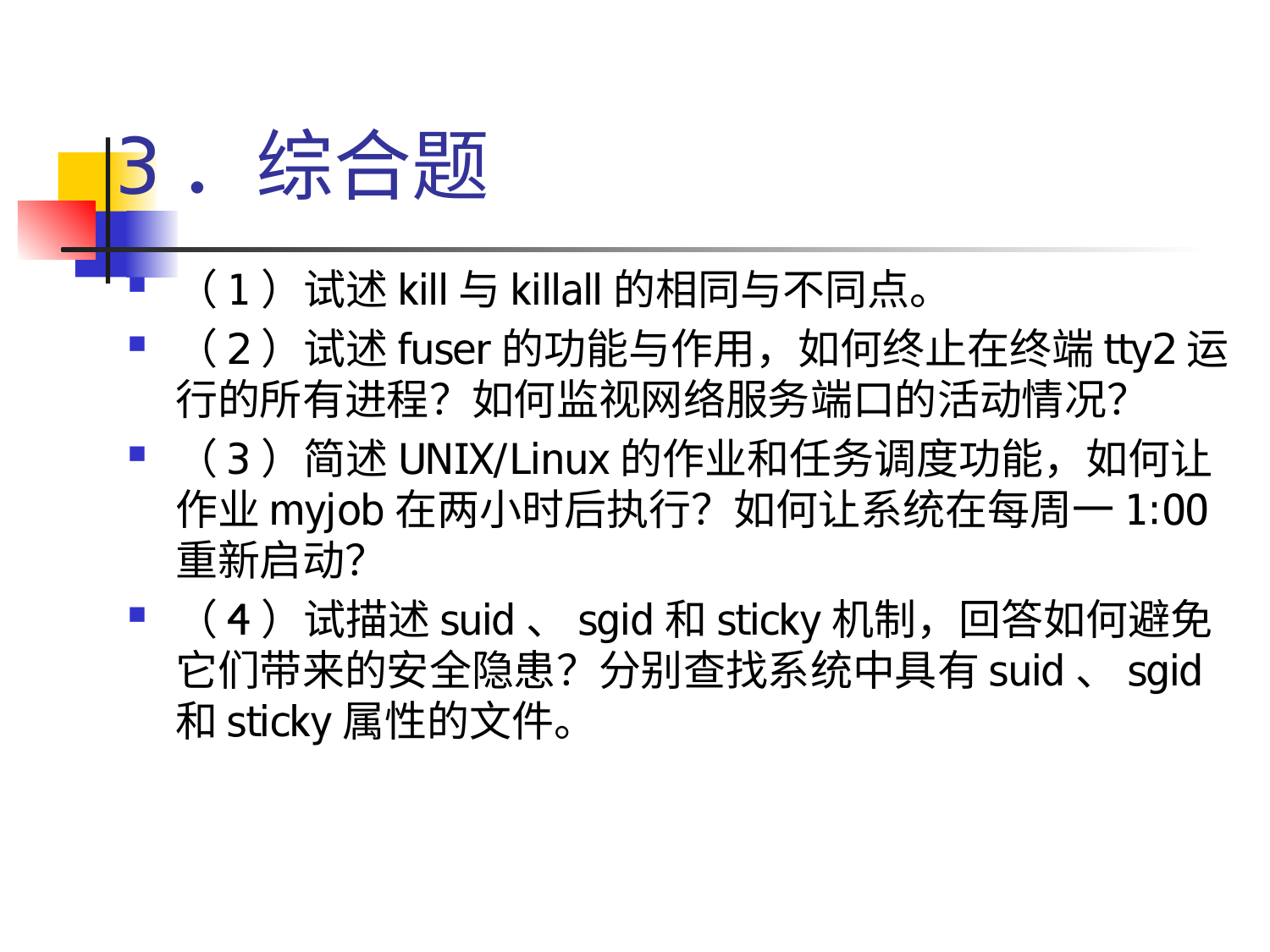

# 3．综合题
（1）试述kill与killall的相同与不同点。
（2）试述fuser的功能与作用，如何终止在终端tty2运行的所有进程？如何监视网络服务端口的活动情况？
（3）简述UNIX/Linux的作业和任务调度功能，如何让作业myjob在两小时后执行？如何让系统在每周一1:00重新启动？
（4）试描述suid、sgid和sticky机制，回答如何避免它们带来的安全隐患？分别查找系统中具有suid、sgid和sticky属性的文件。